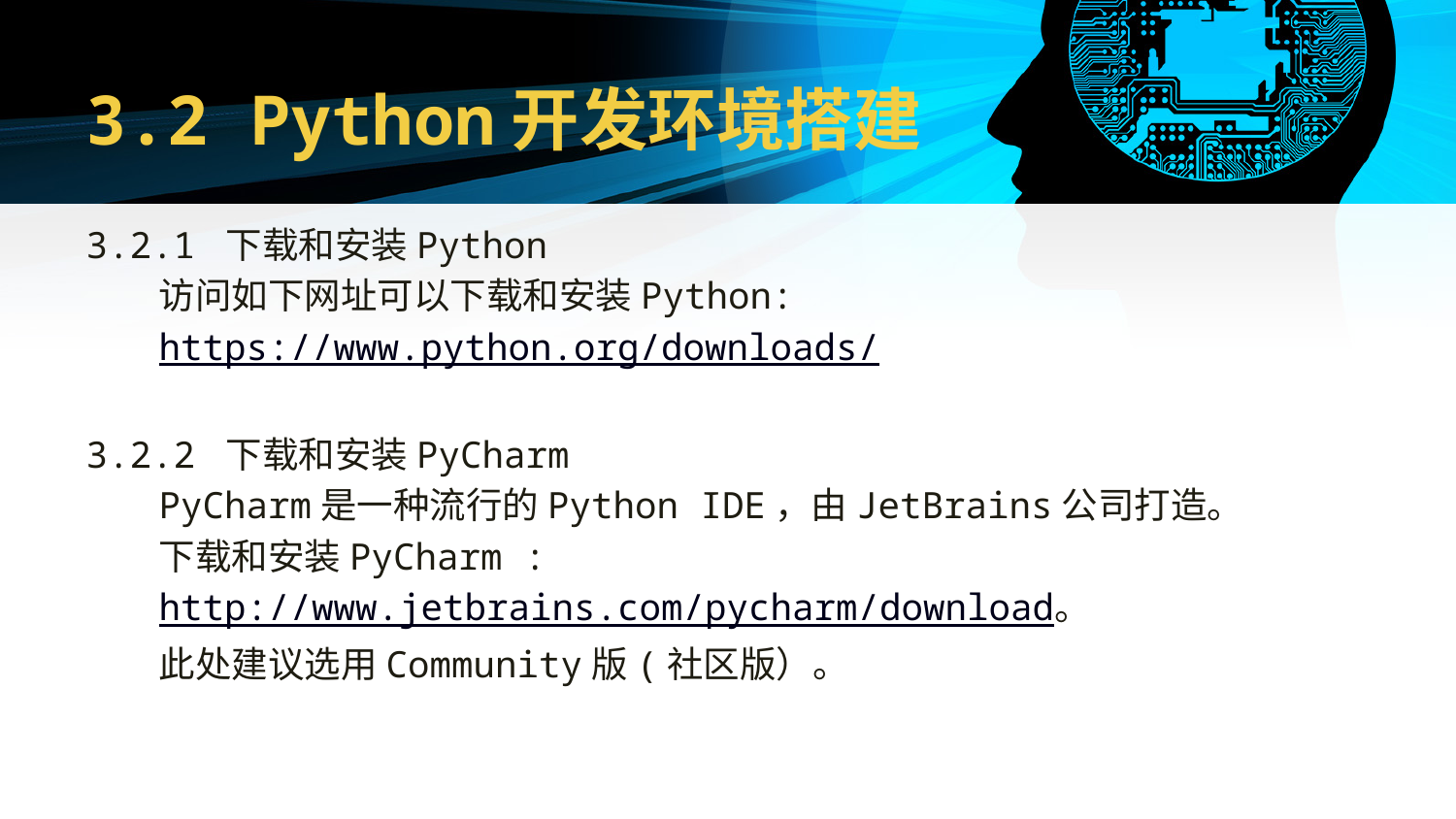

# 3.2 Python开发环境搭建
3.2.1 下载和安装Python
访问如下网址可以下载和安装Python:
https://www.python.org/downloads/

3.2.2 下载和安装PyCharm
PyCharm是一种流行的Python IDE，由JetBrains公司打造。
下载和安装PyCharm :
http://www.jetbrains.com/pycharm/download。
此处建议选用Community版(社区版）。